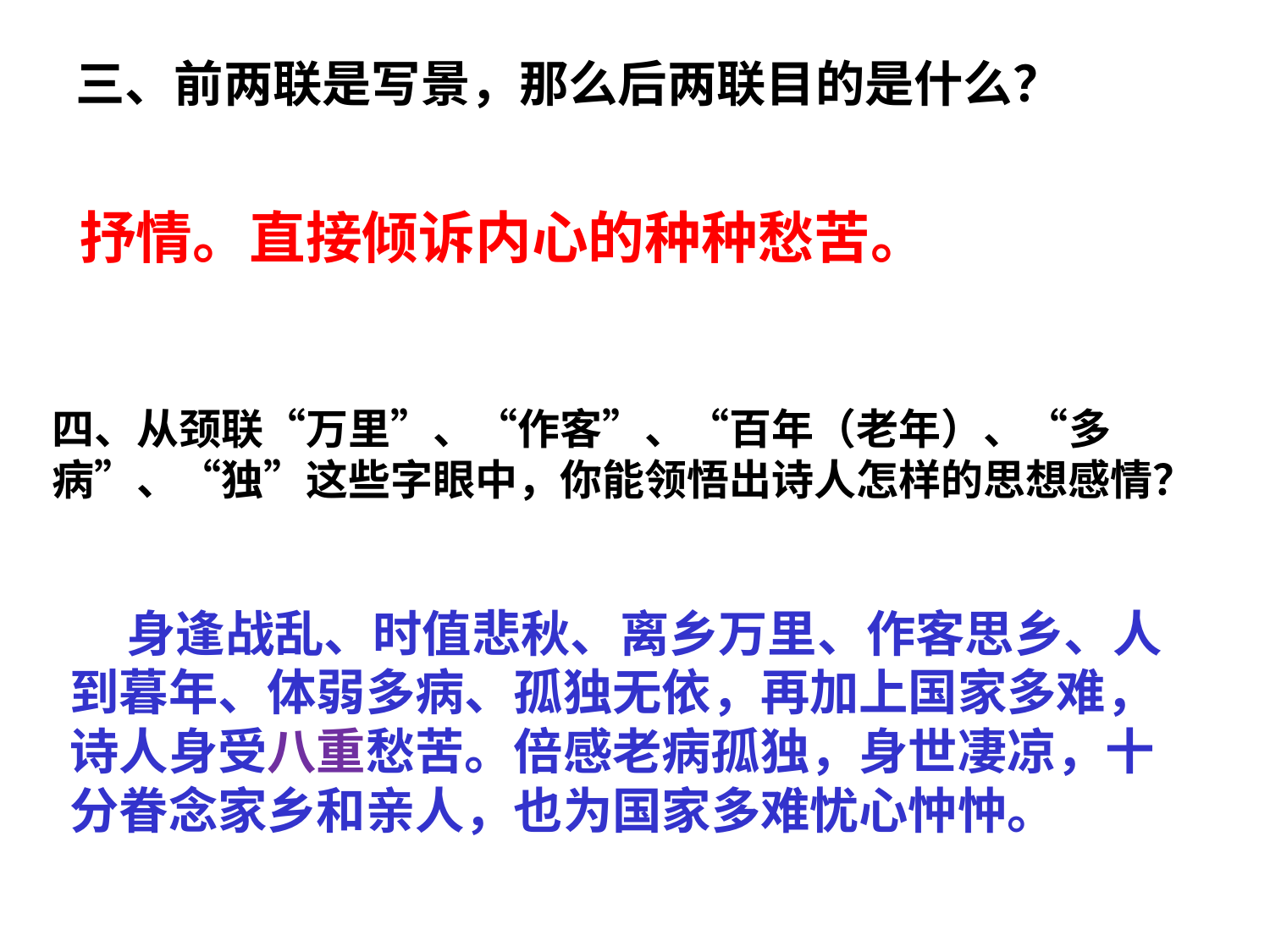

三、前两联是写景，那么后两联目的是什么？
抒情。直接倾诉内心的种种愁苦。
四、从颈联“万里”、“作客”、“百年（老年）、“多病”、“独”这些字眼中，你能领悟出诗人怎样的思想感情？
    身逢战乱、时值悲秋、离乡万里、作客思乡、人到暮年、体弱多病、孤独无依，再加上国家多难，诗人身受八重愁苦。倍感老病孤独，身世凄凉，十分眷念家乡和亲人，也为国家多难忧心忡忡。